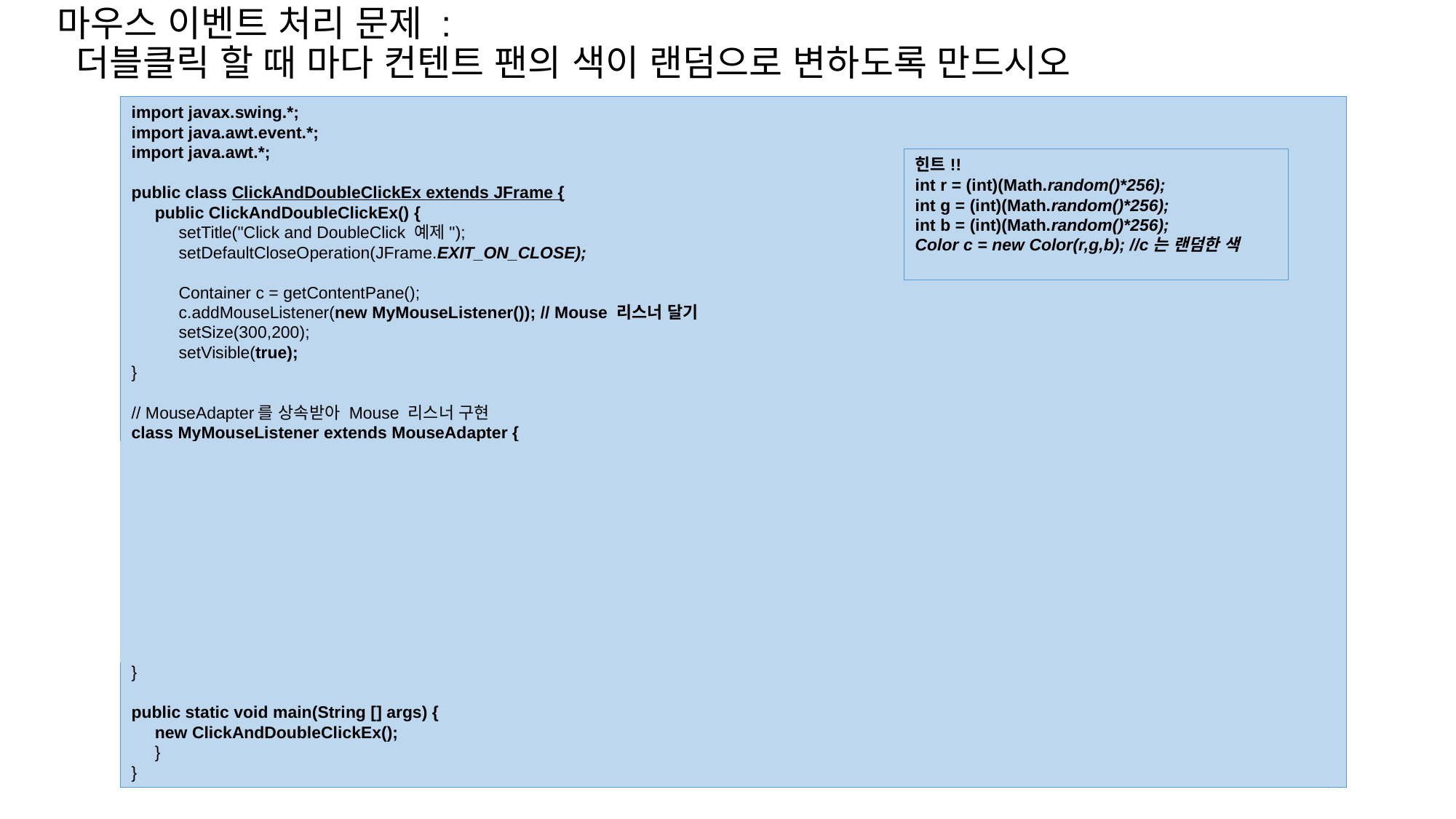

마우스 이벤트 처리 문제 :
 더블클릭 할 때 마다 컨텐트 팬의 색이 랜덤으로 변하도록 만드시오
import javax.swing.*;
import java.awt.event.*;
import java.awt.*;

public class ClickAndDoubleClickEx extends JFrame {
     public ClickAndDoubleClickEx() {
          setTitle("Click and DoubleClick 예제");
          setDefaultCloseOperation(JFrame.EXIT_ON_CLOSE);

          Container c = getContentPane();
          c.addMouseListener(new MyMouseListener()); // Mouse 리스너 달기
          setSize(300,200);
          setVisible(true);
}

// MouseAdapter를 상속받아 Mouse 리스너 구현
class MyMouseListener extends MouseAdapter {
     public void mouseClicked(MouseEvent e) {
          if(e.getClickCount() == 2) { // 더블클릭의 경우
			// [0,255] 사이의 랜덤한 r,g,b 정수 값 얻기
          int r = (int)(Math.random()*256);
          int g = (int)(Math.random()*256);
          int b = (int)(Math.random()*256);

          Component c = (Component)e.getSource(); // 마우스가 클릭된 컴포넌트를 알아낸다.
          c.setBackground(new Color(r,b,g)); // 컴포넌트의 배경을 r,g,b 색으로 칠한다.
          }
     }
}

public static void main(String [] args) {
     new ClickAndDoubleClickEx();
     }
}
힌트!!
int r = (int)(Math.random()*256);
int g = (int)(Math.random()*256);
int b = (int)(Math.random()*256);
Color c = new Color(r,g,b); //c는 랜덤한 색

38